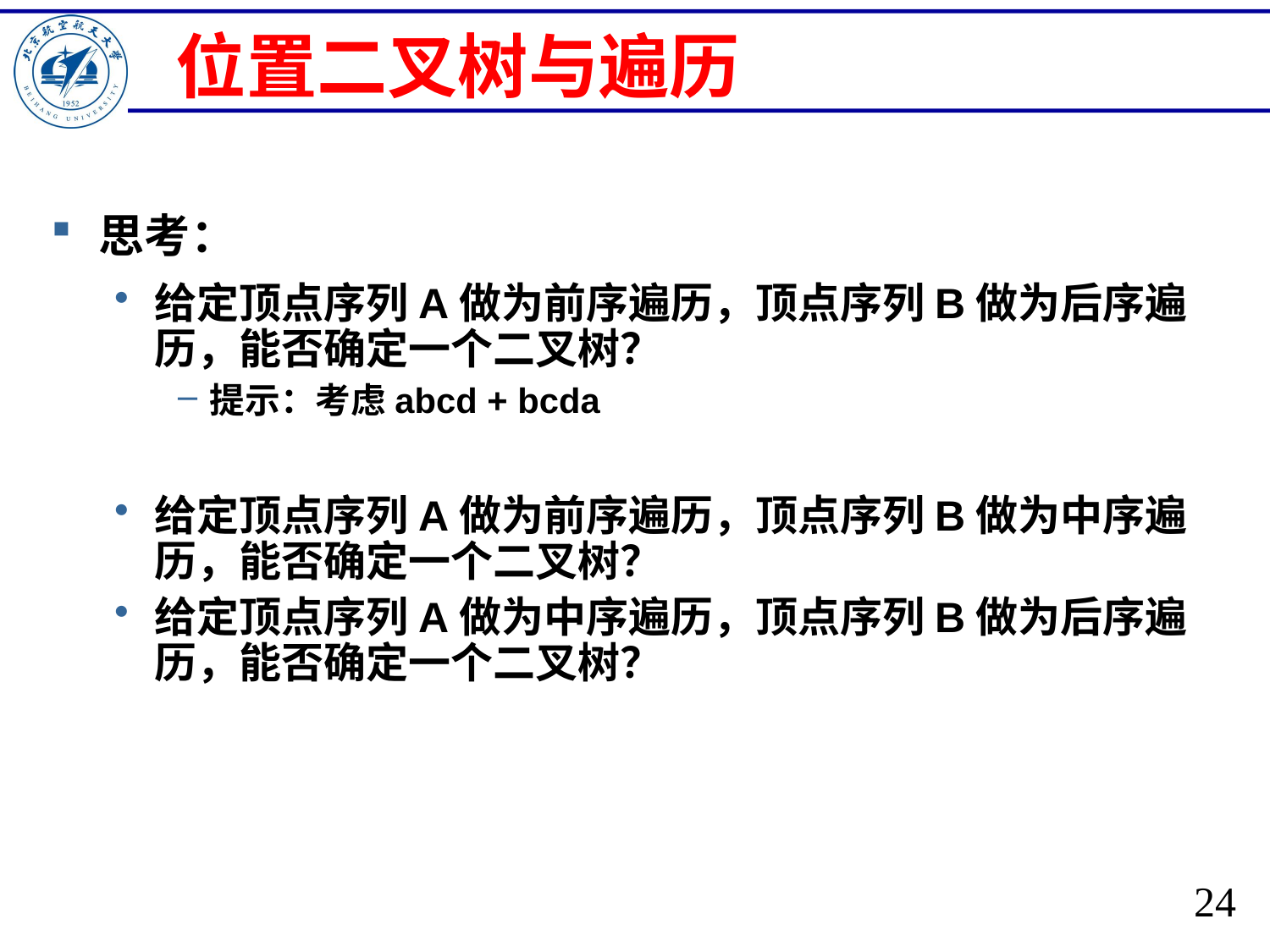

# 位置二叉树与遍历

思考：
给定顶点序列A做为前序遍历，顶点序列B做为后序遍历，能否确定一个二叉树？
提示：考虑abcd + bcda

给定顶点序列A做为前序遍历，顶点序列B做为中序遍历，能否确定一个二叉树？
给定顶点序列A做为中序遍历，顶点序列B做为后序遍历，能否确定一个二叉树？